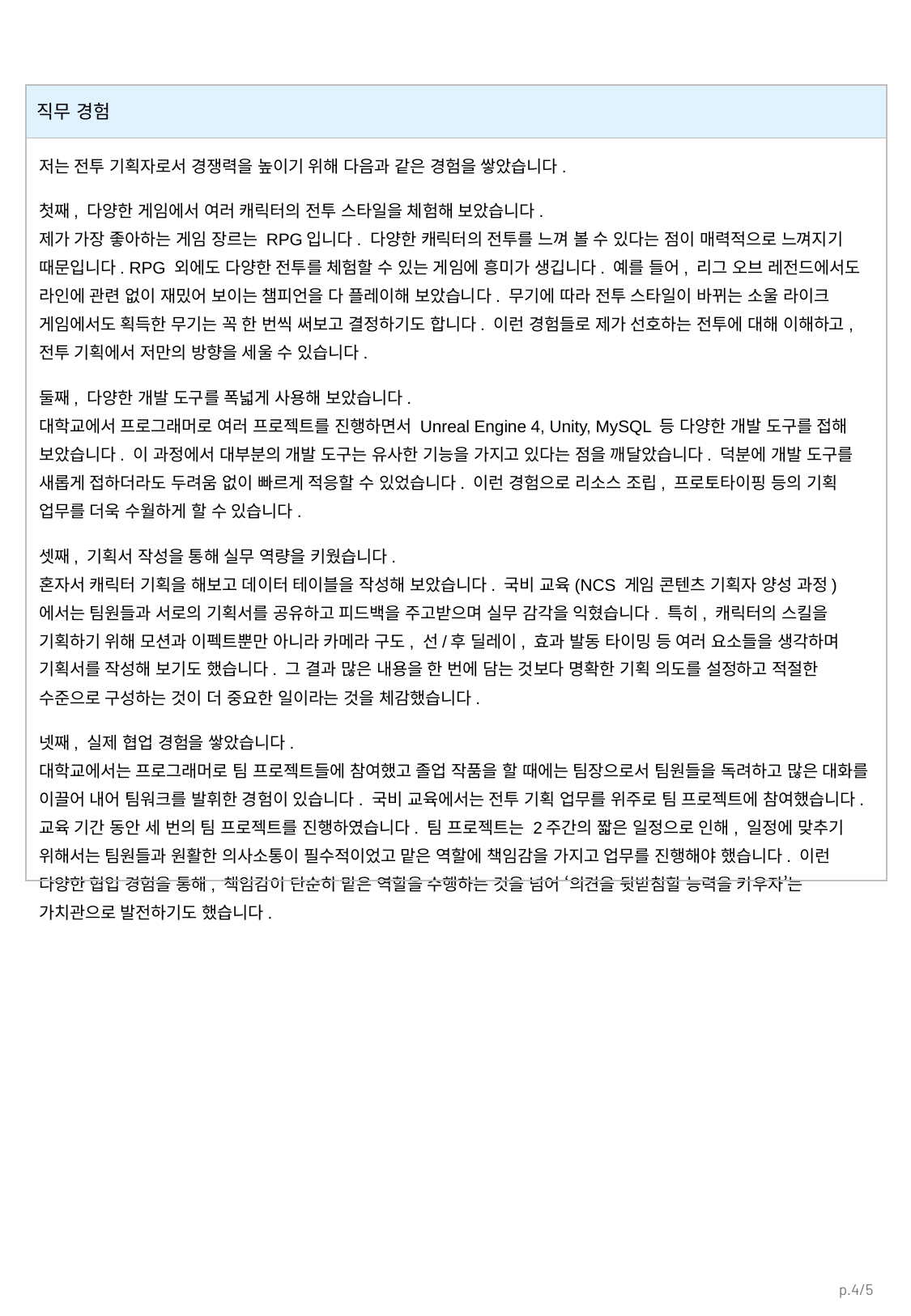

직무 경험
저는 전투 기획자로서 경쟁력을 높이기 위해 다음과 같은 경험을 쌓았습니다.
첫째, 다양한 게임에서 여러 캐릭터의 전투 스타일을 체험해 보았습니다.
제가 가장 좋아하는 게임 장르는 RPG입니다. 다양한 캐릭터의 전투를 느껴 볼 수 있다는 점이 매력적으로 느껴지기 때문입니다. RPG 외에도 다양한 전투를 체험할 수 있는 게임에 흥미가 생깁니다. 예를 들어, 리그 오브 레전드에서도 라인에 관련 없이 재밌어 보이는 챔피언을 다 플레이해 보았습니다. 무기에 따라 전투 스타일이 바뀌는 소울 라이크 게임에서도 획득한 무기는 꼭 한 번씩 써보고 결정하기도 합니다. 이런 경험들로 제가 선호하는 전투에 대해 이해하고, 전투 기획에서 저만의 방향을 세울 수 있습니다.
둘째, 다양한 개발 도구를 폭넓게 사용해 보았습니다.
대학교에서 프로그래머로 여러 프로젝트를 진행하면서 Unreal Engine 4, Unity, MySQL 등 다양한 개발 도구를 접해 보았습니다. 이 과정에서 대부분의 개발 도구는 유사한 기능을 가지고 있다는 점을 깨달았습니다. 덕분에 개발 도구를 새롭게 접하더라도 두려움 없이 빠르게 적응할 수 있었습니다. 이런 경험으로 리소스 조립, 프로토타이핑 등의 기획 업무를 더욱 수월하게 할 수 있습니다.
셋째, 기획서 작성을 통해 실무 역량을 키웠습니다.
혼자서 캐릭터 기획을 해보고 데이터 테이블을 작성해 보았습니다. 국비 교육(NCS 게임 콘텐츠 기획자 양성 과정)에서는 팀원들과 서로의 기획서를 공유하고 피드백을 주고받으며 실무 감각을 익혔습니다. 특히, 캐릭터의 스킬을 기획하기 위해 모션과 이펙트뿐만 아니라 카메라 구도, 선/후 딜레이, 효과 발동 타이밍 등 여러 요소들을 생각하며 기획서를 작성해 보기도 했습니다. 그 결과 많은 내용을 한 번에 담는 것보다 명확한 기획 의도를 설정하고 적절한 수준으로 구성하는 것이 더 중요한 일이라는 것을 체감했습니다.
넷째, 실제 협업 경험을 쌓았습니다.
대학교에서는 프로그래머로 팀 프로젝트들에 참여했고 졸업 작품을 할 때에는 팀장으로서 팀원들을 독려하고 많은 대화를 이끌어 내어 팀워크를 발휘한 경험이 있습니다. 국비 교육에서는 전투 기획 업무를 위주로 팀 프로젝트에 참여했습니다. 교육 기간 동안 세 번의 팀 프로젝트를 진행하였습니다. 팀 프로젝트는 2주간의 짧은 일정으로 인해, 일정에 맞추기 위해서는 팀원들과 원활한 의사소통이 필수적이었고 맡은 역할에 책임감을 가지고 업무를 진행해야 했습니다. 이런 다양한 협업 경험을 통해, 책임감이 단순히 맡은 역할을 수행하는 것을 넘어 ‘의견을 뒷받침할 능력을 키우자’는 가치관으로 발전하기도 했습니다.
p.4/5